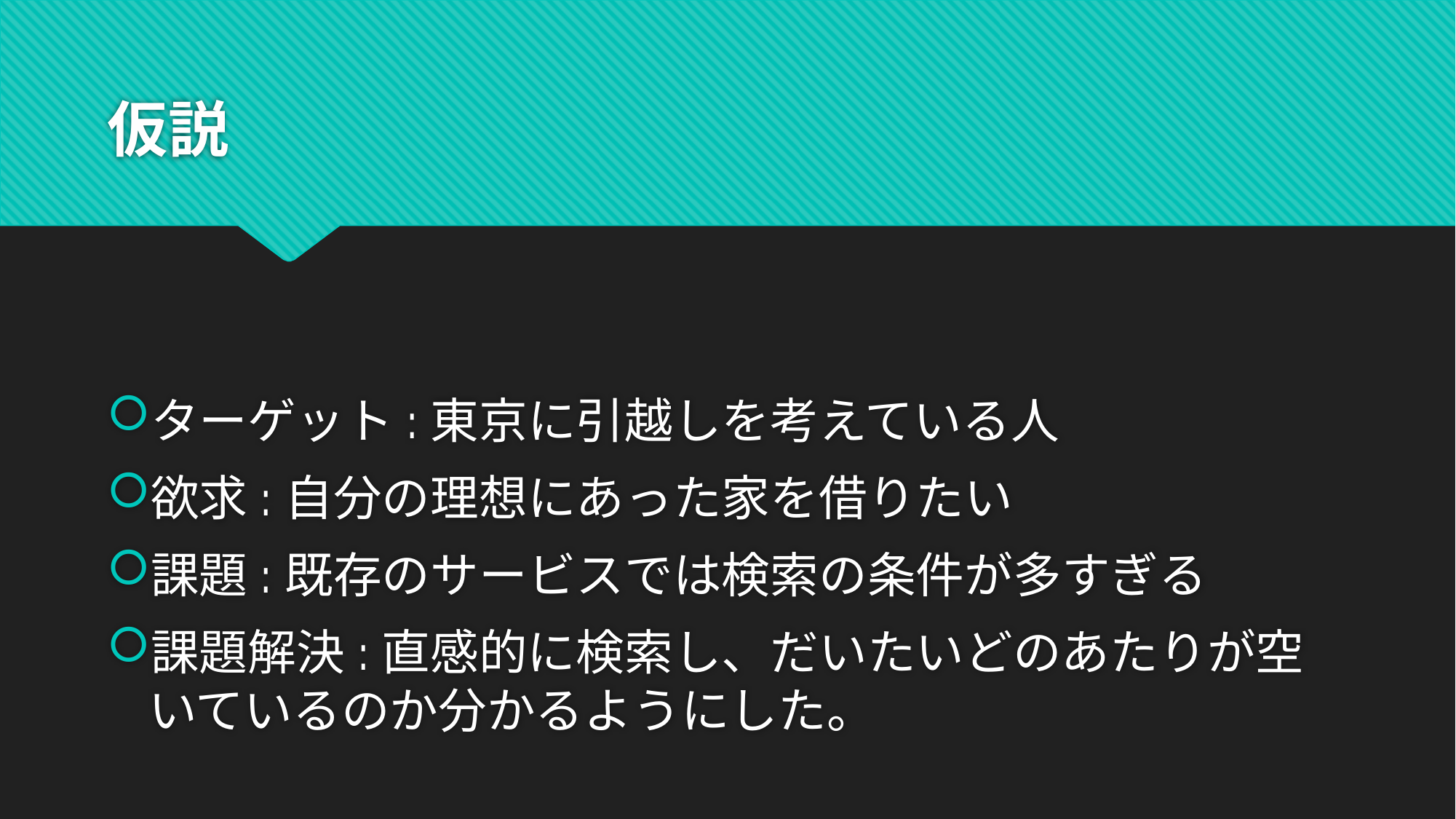

# 仮説
ターゲット:東京に引越しを考えている人
欲求:自分の理想にあった家を借りたい
課題:既存のサービスでは検索の条件が多すぎる
課題解決:直感的に検索し、だいたいどのあたりが空いているのか分かるようにした。